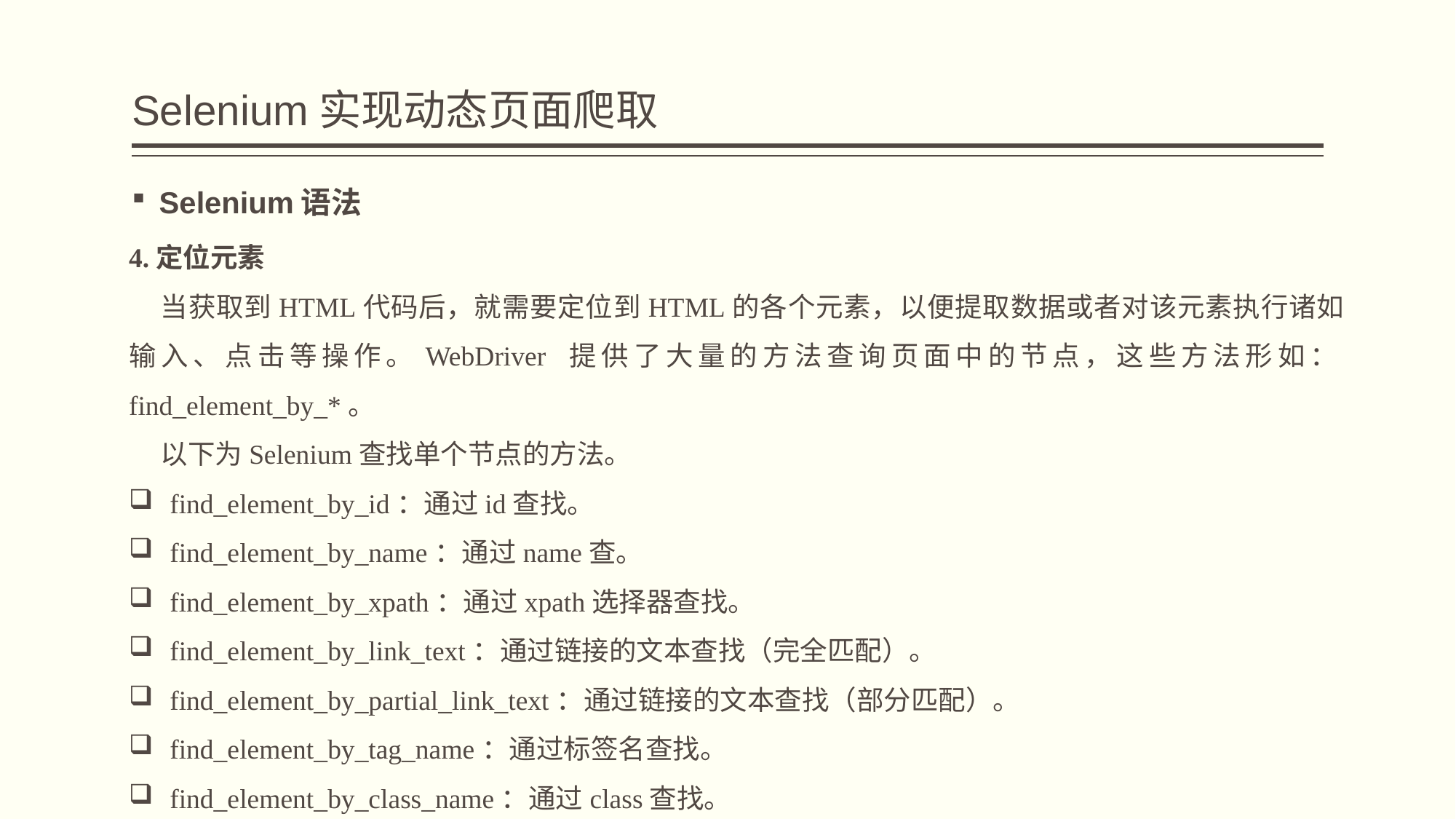

# Selenium实现动态页面爬取
Selenium语法
4.定位元素
当获取到HTML代码后，就需要定位到HTML的各个元素，以便提取数据或者对该元素执行诸如输入、点击等操作。WebDriver 提供了大量的方法查询页面中的节点，这些方法形如：find_element_by_*。
以下为Selenium查找单个节点的方法。
find_element_by_id：通过id查找。
find_element_by_name：通过name查。
find_element_by_xpath：通过xpath选择器查找。
find_element_by_link_text：通过链接的文本查找（完全匹配）。
find_element_by_partial_link_text：通过链接的文本查找（部分匹配）。
find_element_by_tag_name：通过标签名查找。
find_element_by_class_name：通过class查找。
find_element_by_css_selector：通过css选择器查找。